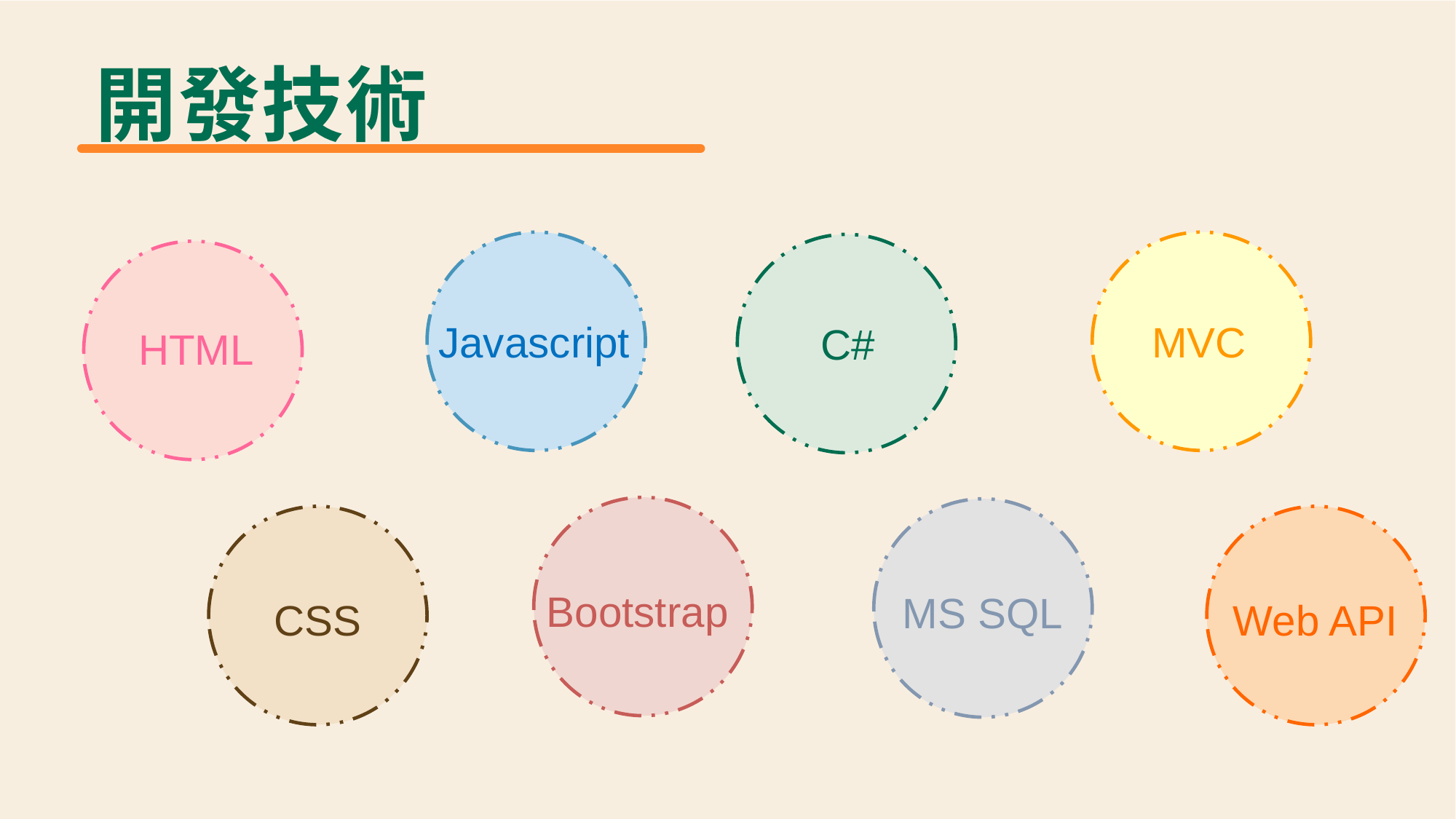

開發技術

Javascript

MVC

C#

HTML

Bootstrap

MS SQL

CSS

Web API